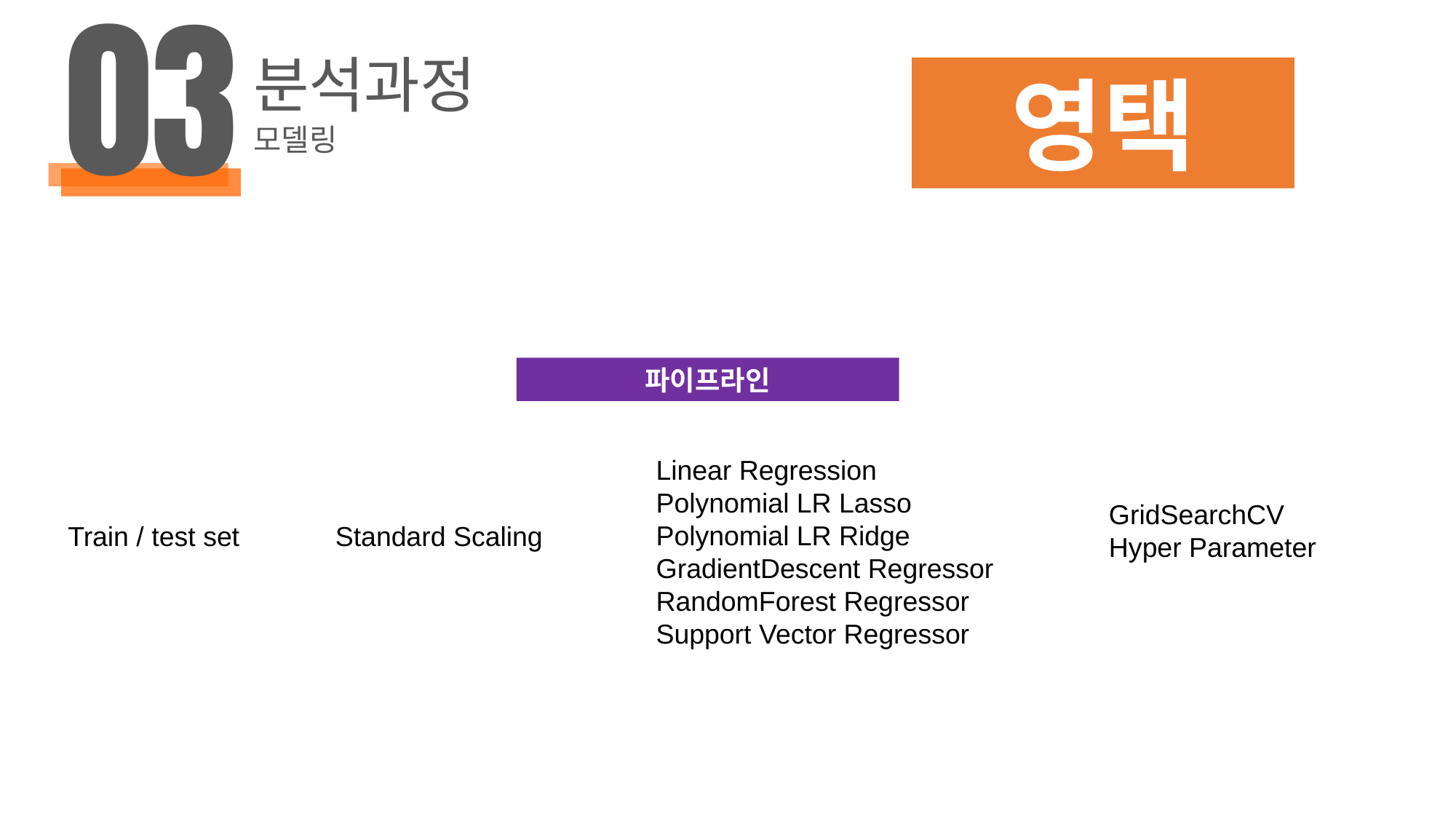

03
분석과정

영택
모델링
파이프라인
Linear Regression
Polynomial LR Lasso
Polynomial LR Ridge
GradientDescent Regressor
RandomForest Regressor
Support Vector Regressor
GridSearchCV
Hyper Parameter
Train / test set
Standard Scaling